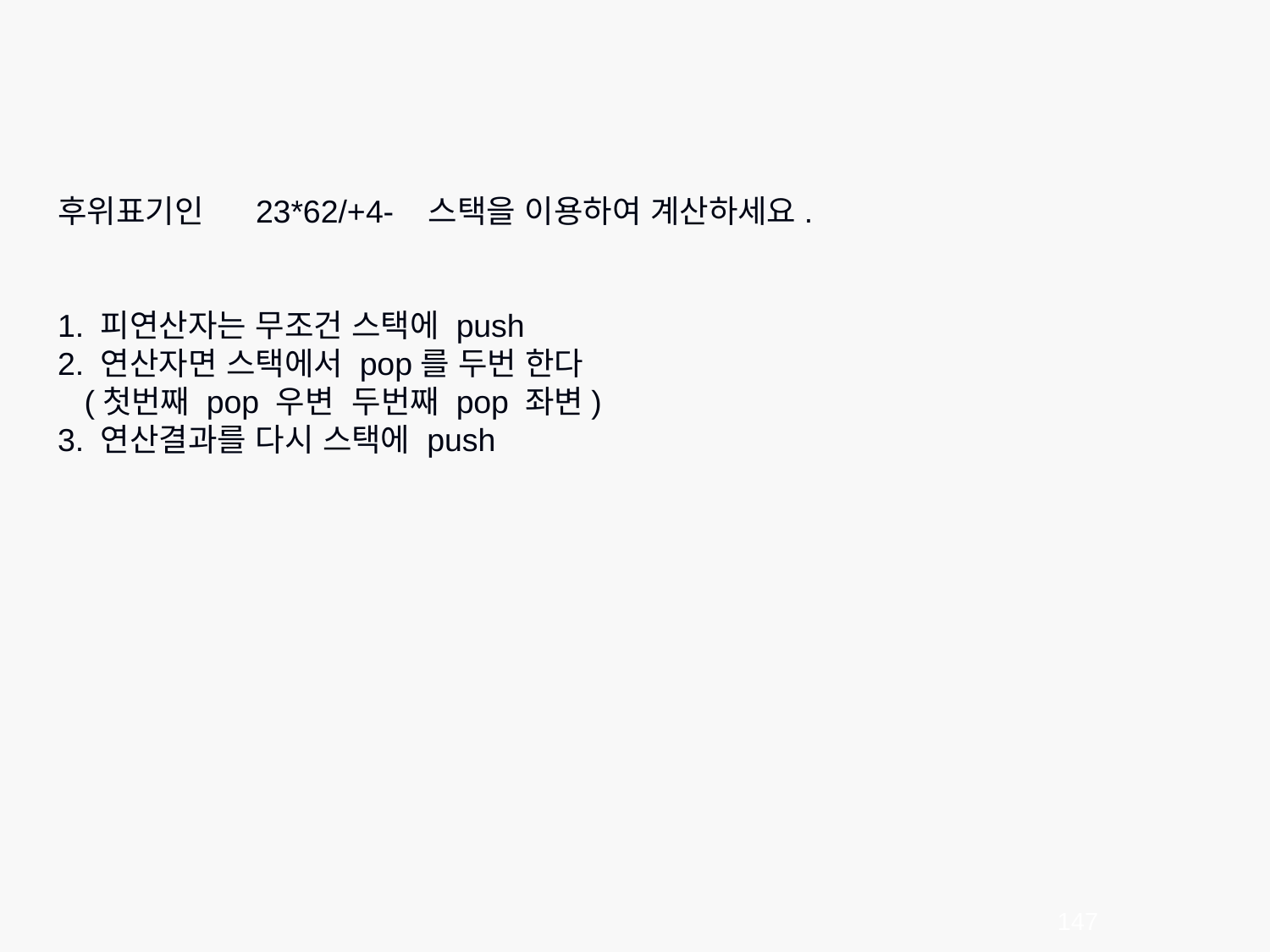

후위표기인     23*62/+4-   스택을 이용하여 계산하세요.

1. 피연산자는 무조건 스택에 push
2. 연산자면 스택에서 pop를 두번 한다
   (첫번째 pop 우변  두번째 pop 좌변)
3. 연산결과를 다시 스택에 push
147